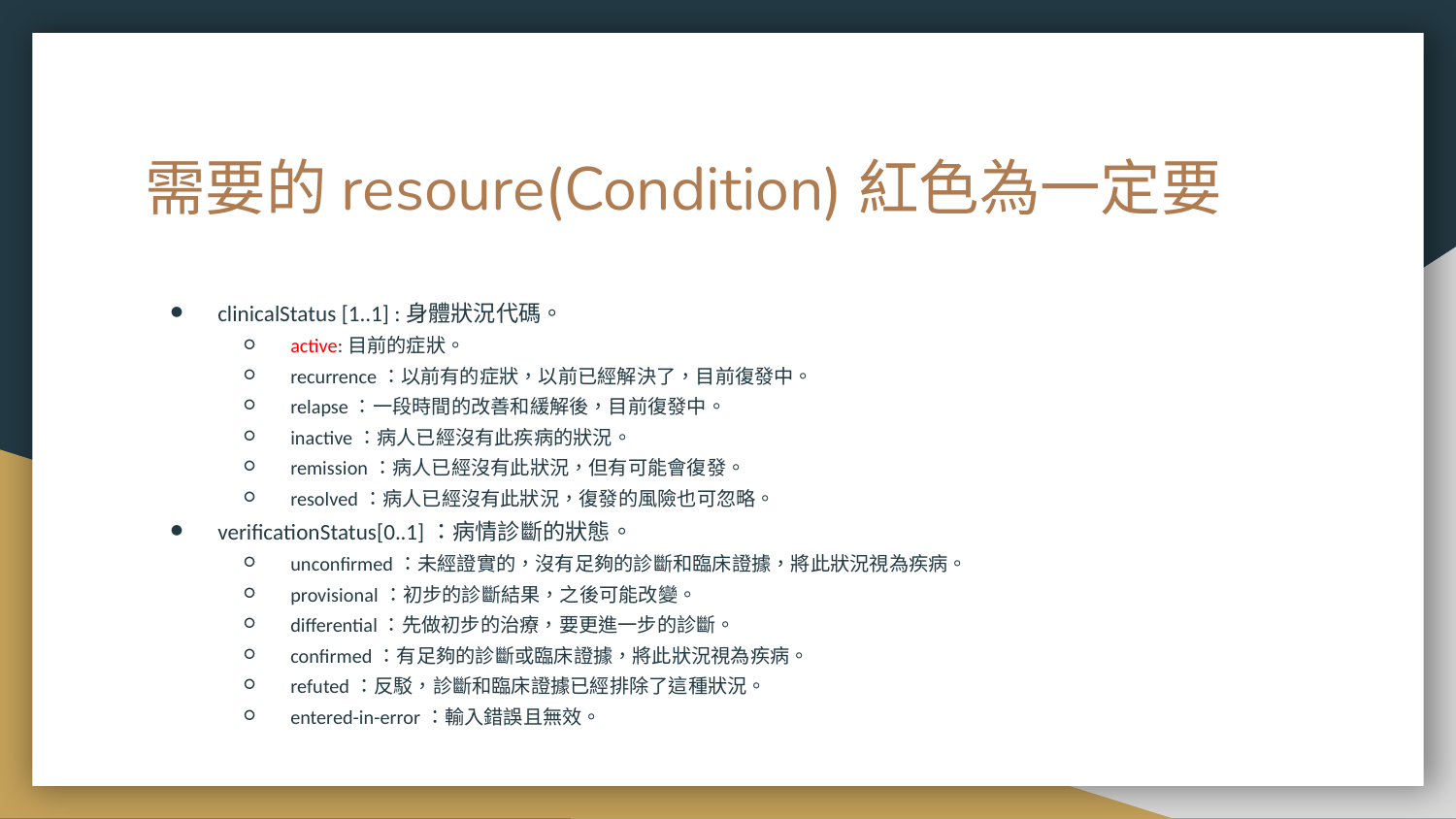

# 需要的resoure(Condition)紅色為一定要
clinicalStatus [1..1] :身體狀況代碼。
active:目前的症狀。
recurrence：以前有的症狀，以前已經解決了，目前復發中。
relapse：一段時間的改善和緩解後，目前復發中。
inactive：病人已經沒有此疾病的狀況。
remission：病人已經沒有此狀況，但有可能會復發。
resolved：病人已經沒有此狀況，復發的風險也可忽略。
verificationStatus[0..1]：病情診斷的狀態。
unconfirmed：未經證實的，沒有足夠的診斷和臨床證據，將此狀況視為疾病。
provisional：初步的診斷結果，之後可能改變。
differential：先做初步的治療，要更進一步的診斷。
confirmed：有足夠的診斷或臨床證據，將此狀況視為疾病。
refuted：反駁，診斷和臨床證據已經排除了這種狀況。
entered-in-error：輸入錯誤且無效。